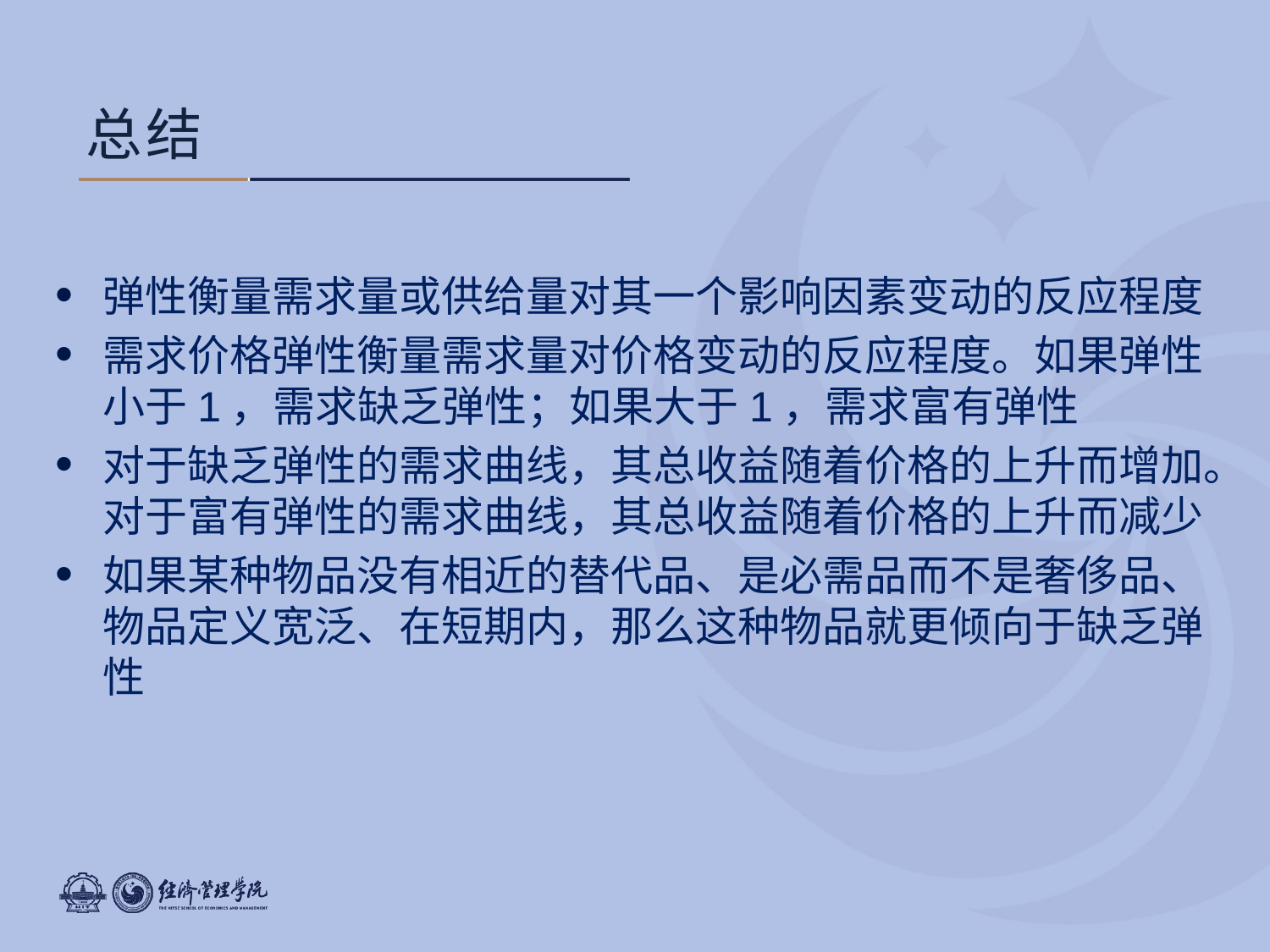

总结
弹性衡量需求量或供给量对其一个影响因素变动的反应程度
需求价格弹性衡量需求量对价格变动的反应程度。如果弹性小于1，需求缺乏弹性；如果大于1，需求富有弹性
对于缺乏弹性的需求曲线，其总收益随着价格的上升而增加。对于富有弹性的需求曲线，其总收益随着价格的上升而减少
如果某种物品没有相近的替代品、是必需品而不是奢侈品、物品定义宽泛、在短期内，那么这种物品就更倾向于缺乏弹性